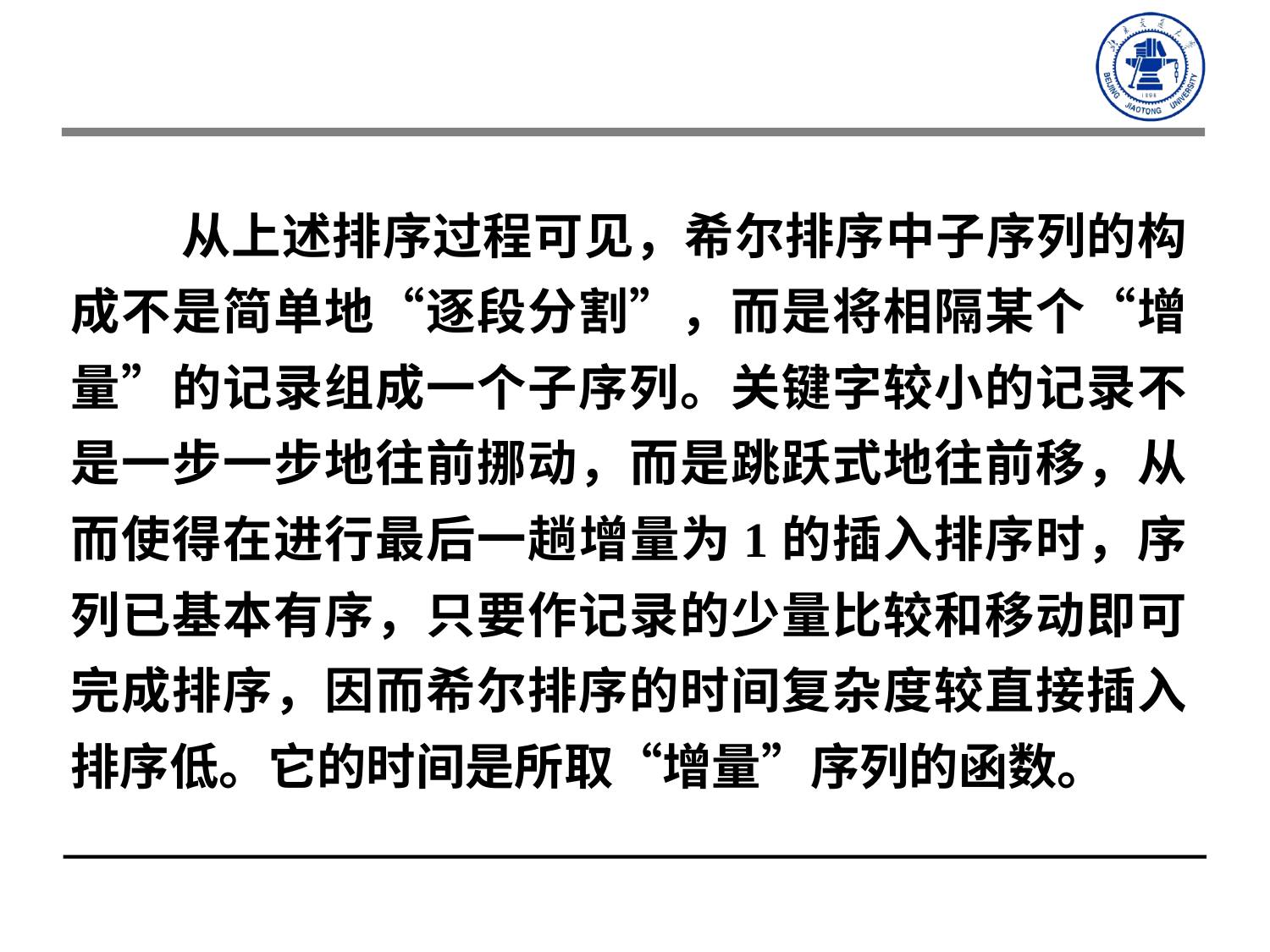

从上述排序过程可见，希尔排序中子序列的构成不是简单地“逐段分割”，而是将相隔某个“增量”的记录组成一个子序列。关键字较小的记录不是一步一步地往前挪动，而是跳跃式地往前移，从而使得在进行最后一趟增量为1的插入排序时，序列已基本有序，只要作记录的少量比较和移动即可完成排序，因而希尔排序的时间复杂度较直接插入排序低。它的时间是所取“增量”序列的函数。